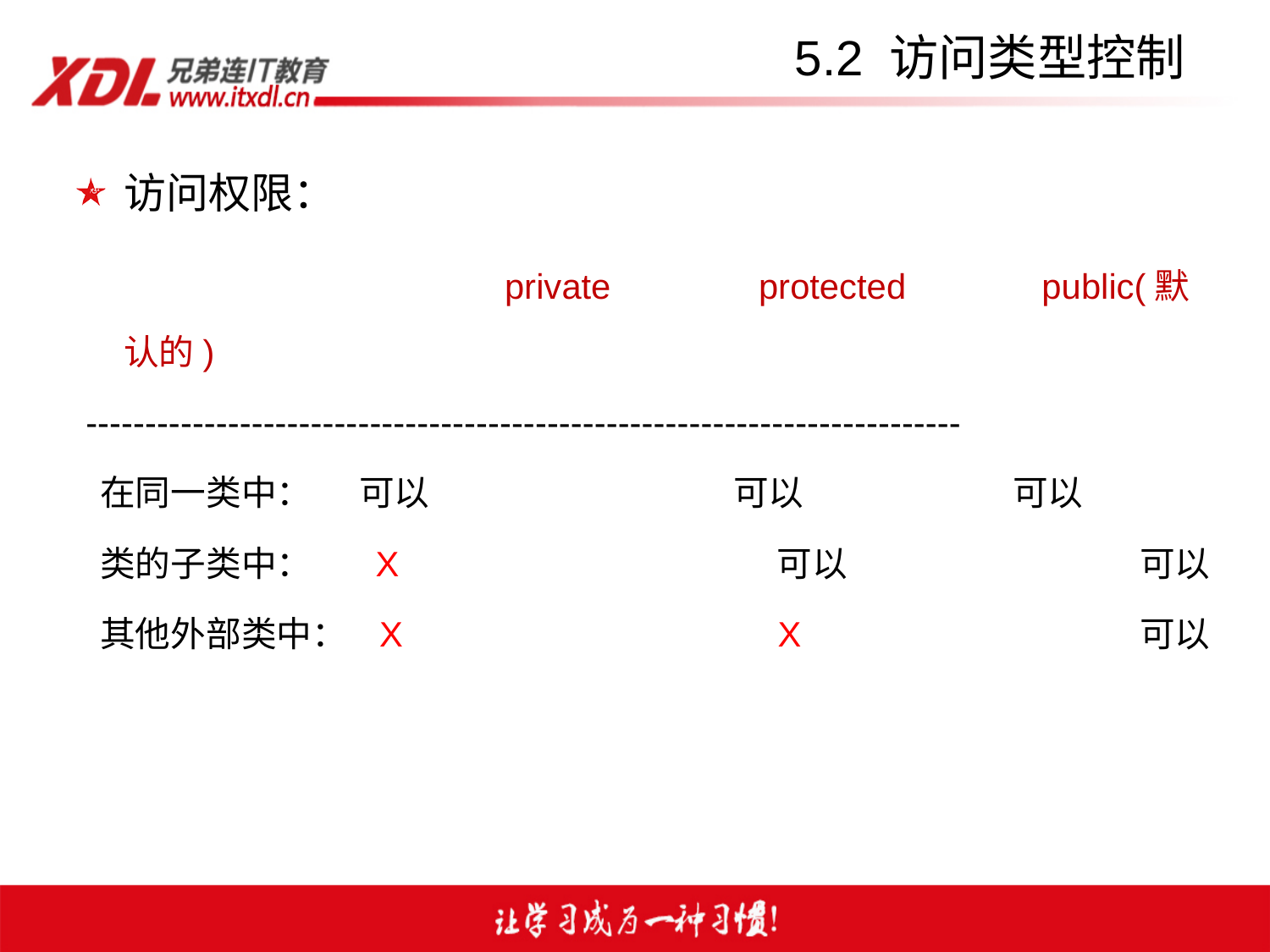

# 5.2 访问类型控制
访问权限：
   		       	          private	   	protected	   public(默认的)
 --------------------------------------------------------------------------
  在同一类中：      可以		             可以	              	可以
  类的子类中：       X			 可以             		可以
  其他外部类中：   X		               X			可以